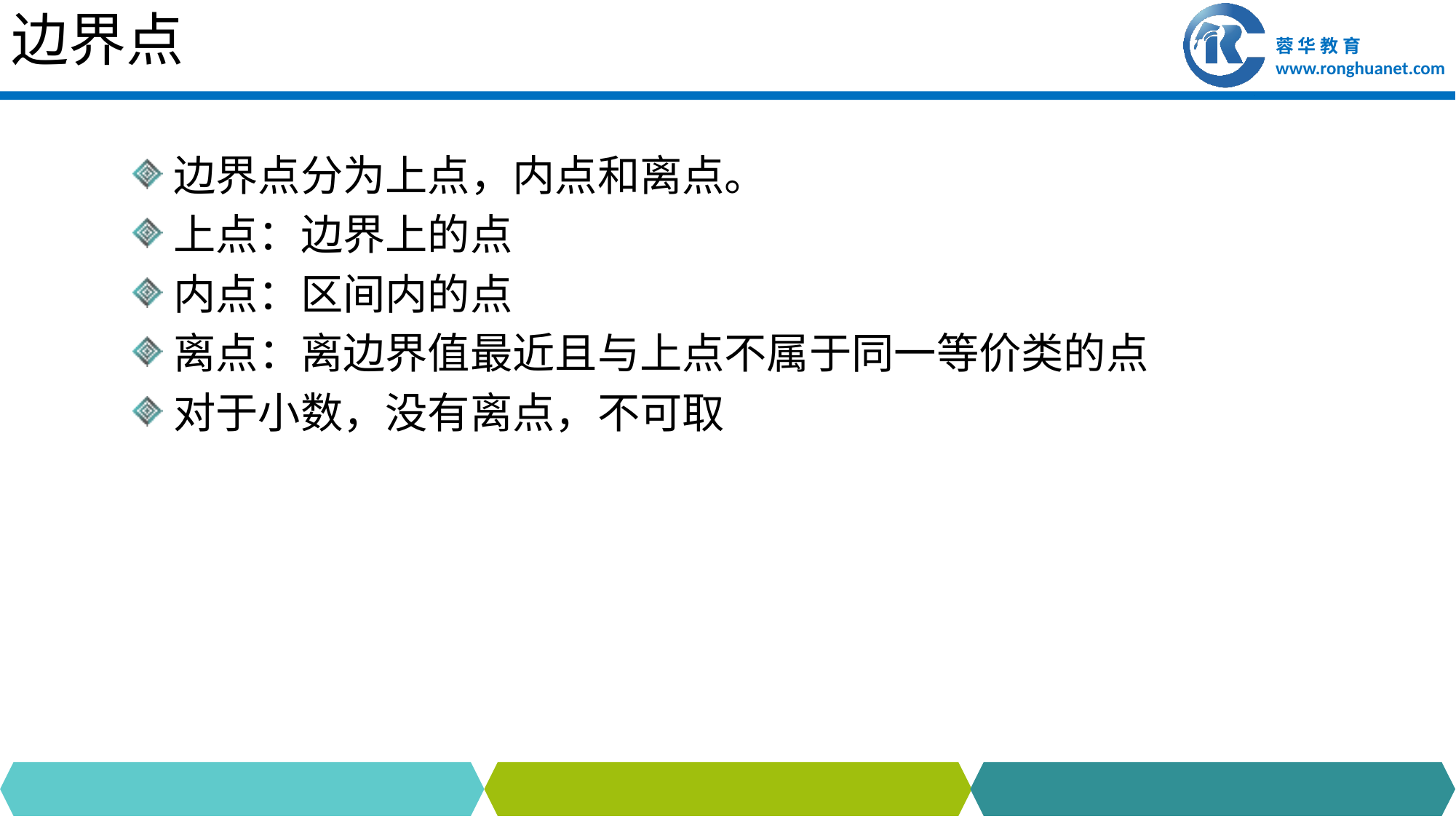

# 边界点
边界点分为上点，内点和离点。
上点：边界上的点
内点：区间内的点
离点：离边界值最近且与上点不属于同一等价类的点
对于小数，没有离点，不可取